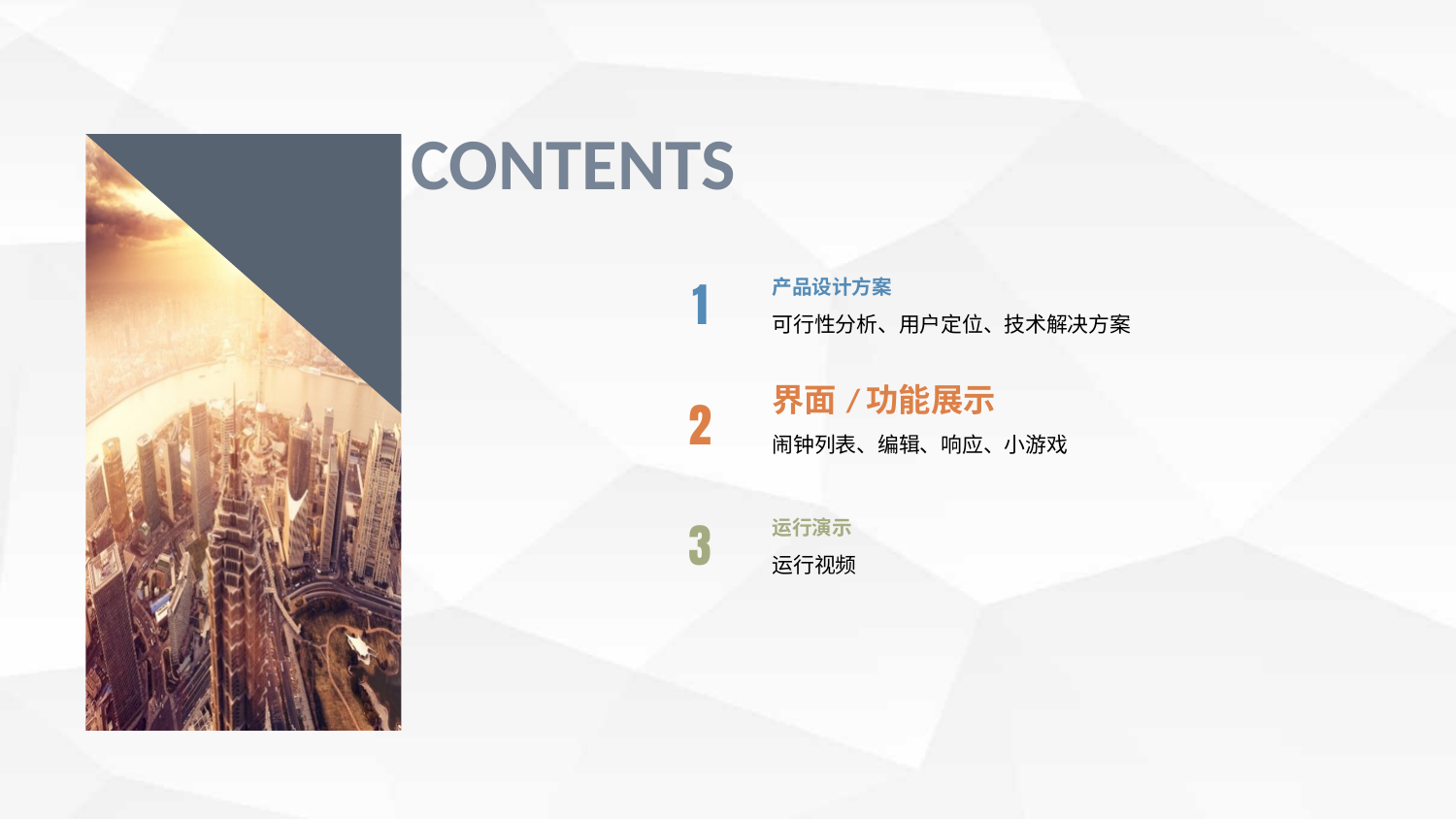

CONTENTS
1
产品设计方案
可行性分析、用户定位、技术解决方案
界面/功能展示
闹钟列表、编辑、响应、小游戏
2
3
运行演示
运行视频